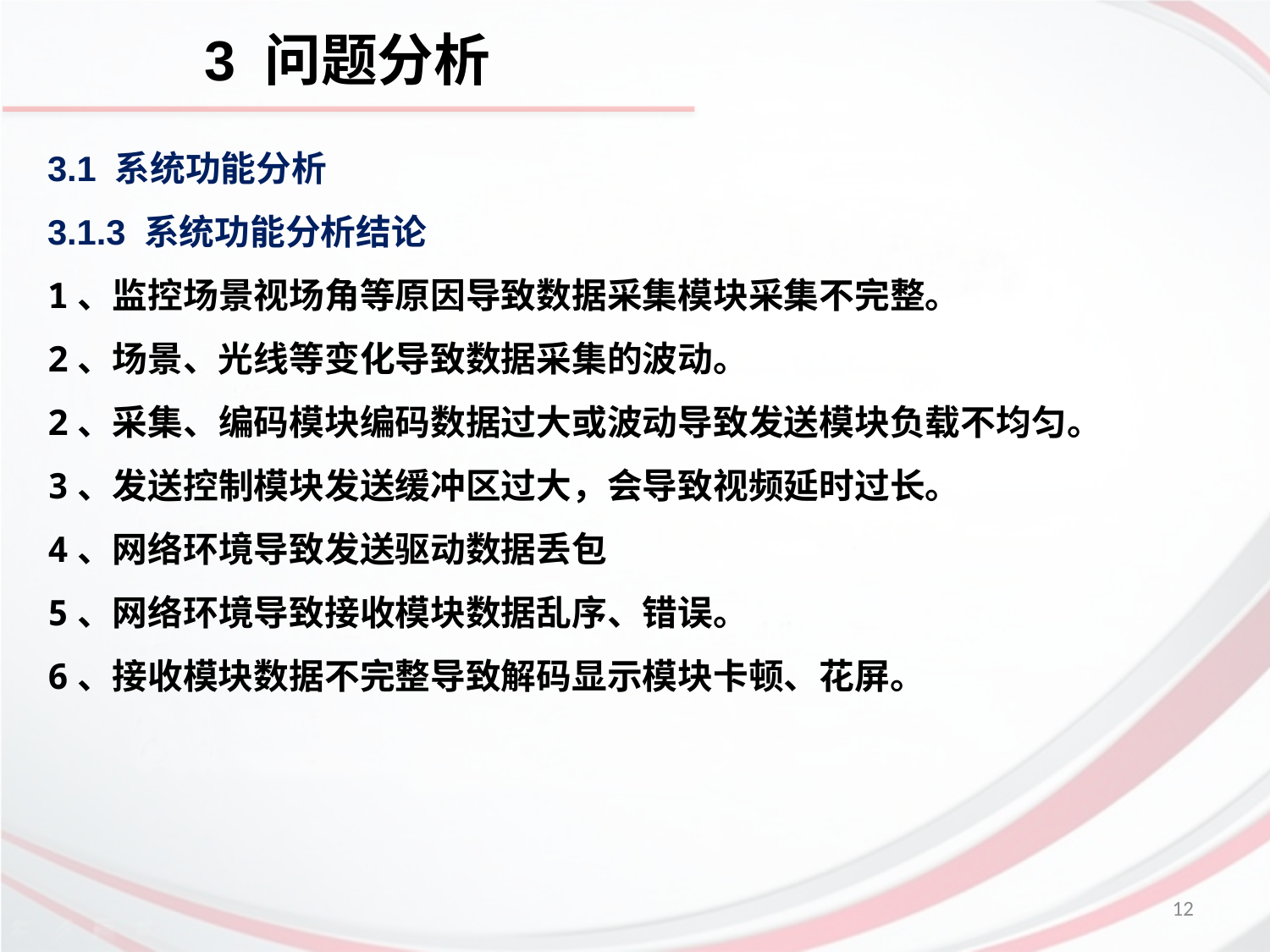

3 问题分析
3.1 系统功能分析
3.1.3 系统功能分析结论
1、监控场景视场角等原因导致数据采集模块采集不完整。
2、场景、光线等变化导致数据采集的波动。
2、采集、编码模块编码数据过大或波动导致发送模块负载不均匀。
3、发送控制模块发送缓冲区过大，会导致视频延时过长。
4、网络环境导致发送驱动数据丢包
5、网络环境导致接收模块数据乱序、错误。
6、接收模块数据不完整导致解码显示模块卡顿、花屏。

12